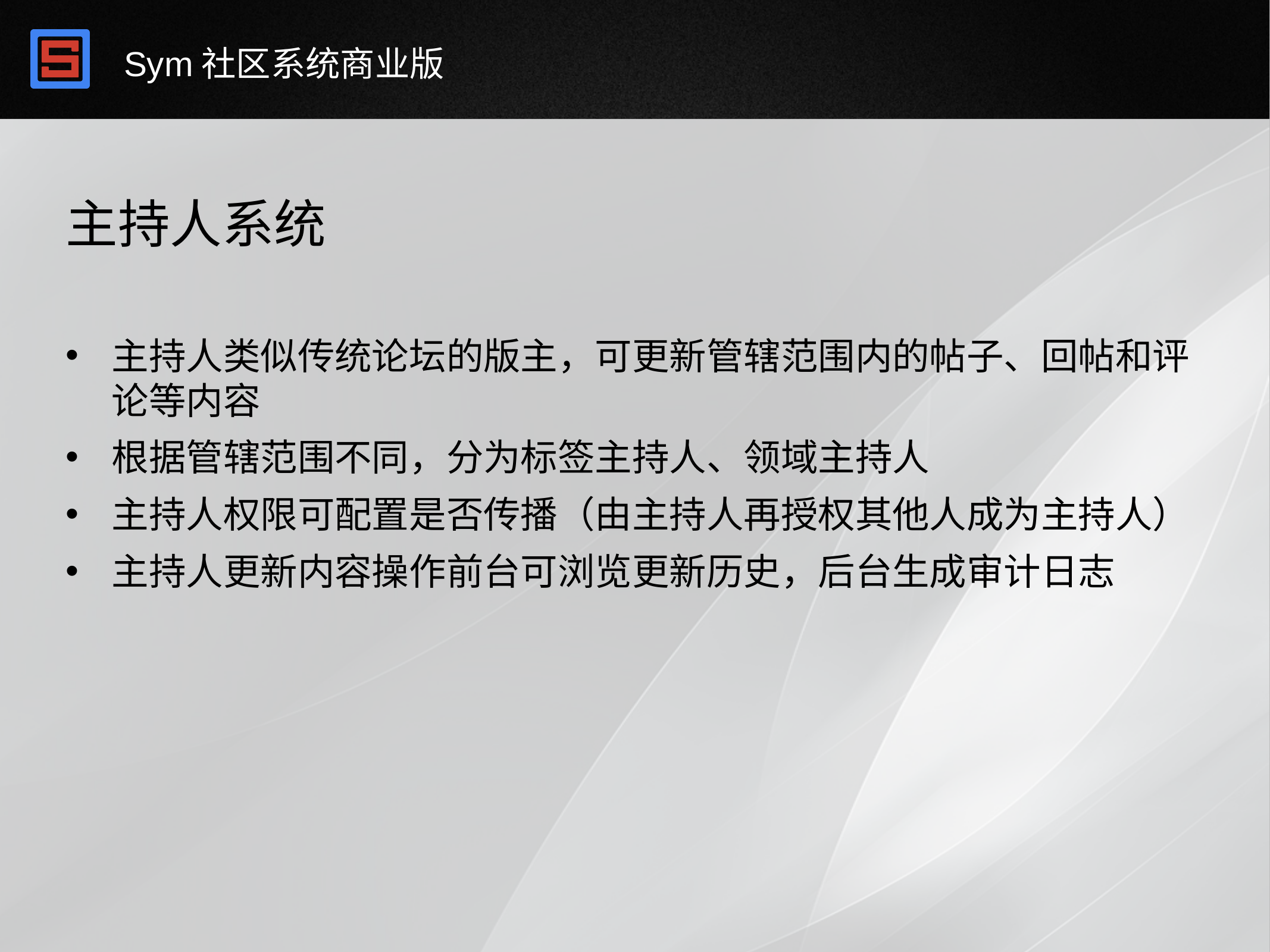

# 主持人系统
主持人类似传统论坛的版主，可更新管辖范围内的帖子、回帖和评论等内容
根据管辖范围不同，分为标签主持人、领域主持人
主持人权限可配置是否传播（由主持人再授权其他人成为主持人）
主持人更新内容操作前台可浏览更新历史，后台生成审计日志